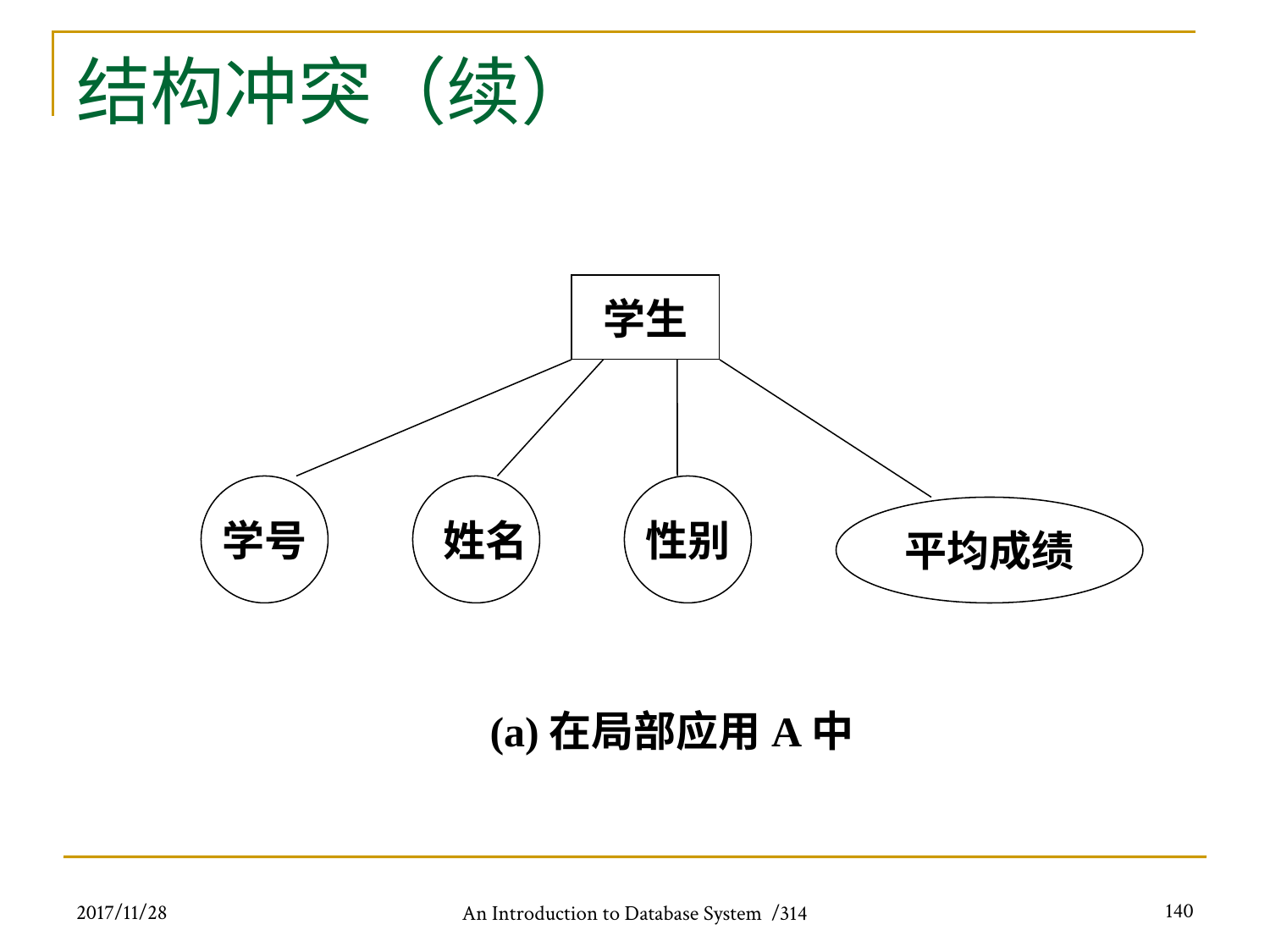

# 结构冲突（续）
学生

学号
 姓名
性别
平均成绩
(a)在局部应用A中
2017/11/28
140
An Introduction to Database System  /314